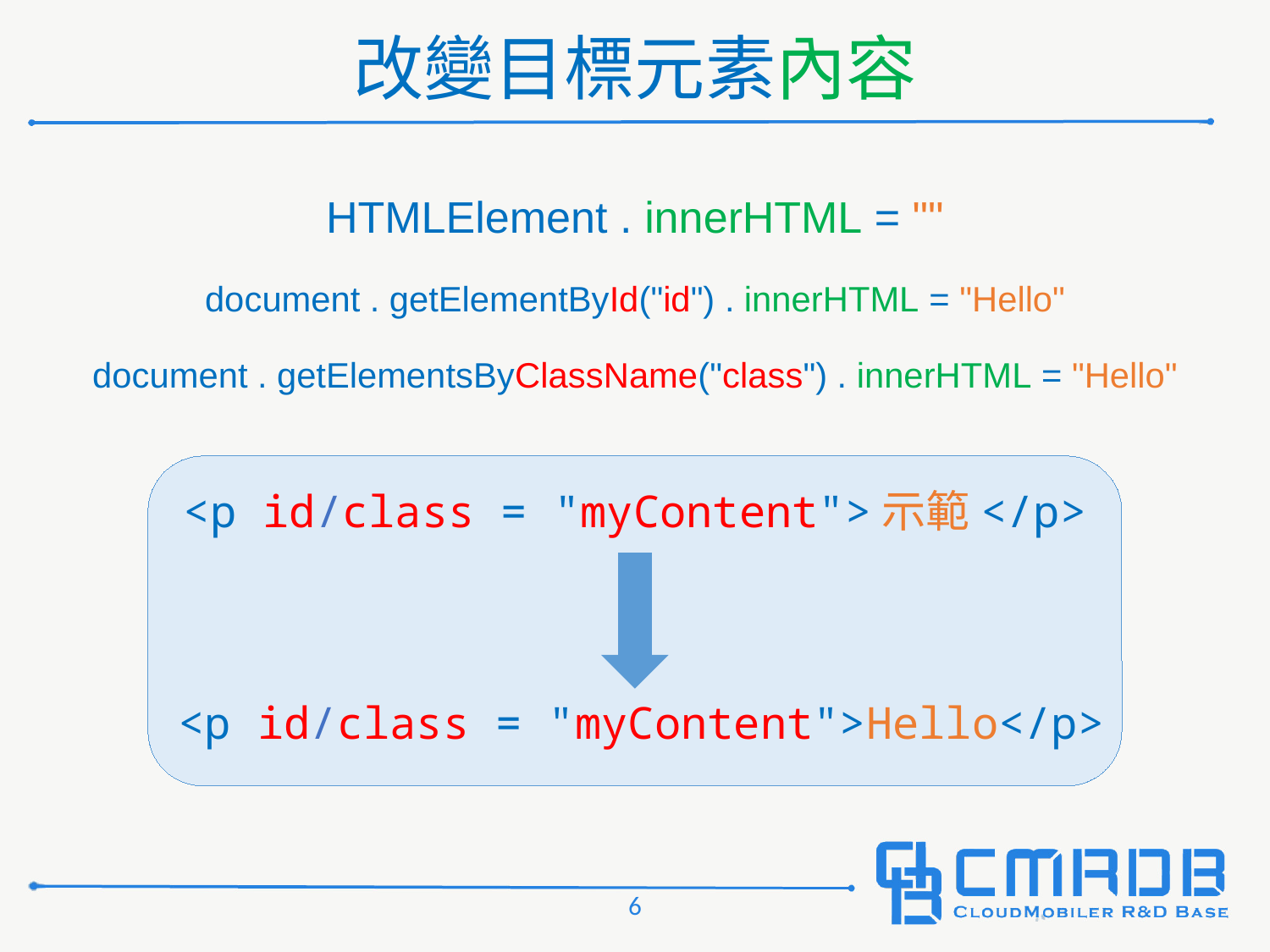

# 改變目標元素內容
HTMLElement . innerHTML = ""
document . getElementById("id") . innerHTML = "Hello"
document . getElementsByClassName("class") . innerHTML = "Hello"

<p id/class = "myContent">示範</p>

<p id/class = "myContent">Hello</p>